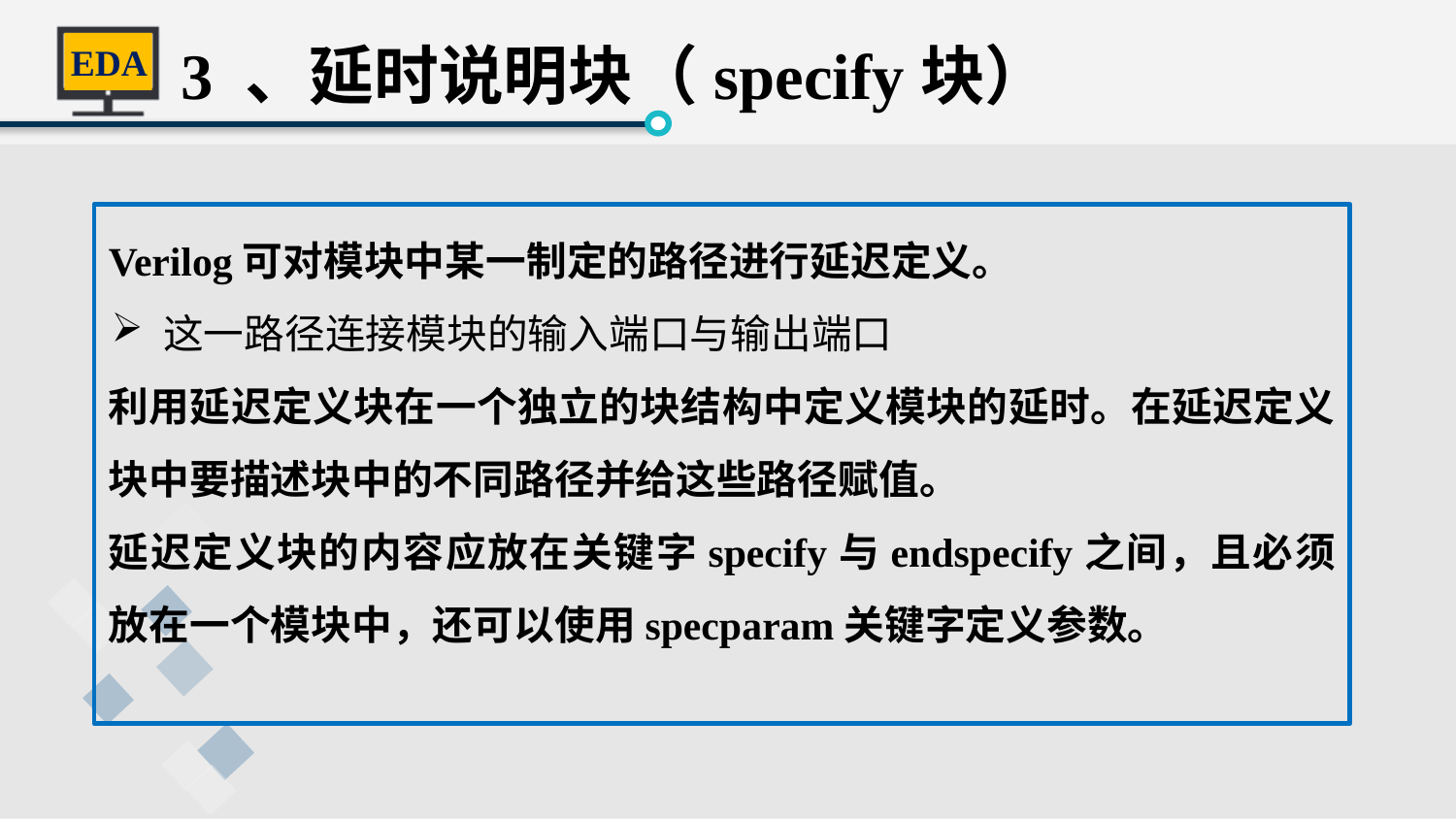

3 、延时说明块（specify块）
Verilog可对模块中某一制定的路径进行延迟定义。
这一路径连接模块的输入端口与输出端口
利用延迟定义块在一个独立的块结构中定义模块的延时。在延迟定义块中要描述块中的不同路径并给这些路径赋值。
延迟定义块的内容应放在关键字specify与endspecify之间，且必须放在一个模块中，还可以使用specparam关键字定义参数。